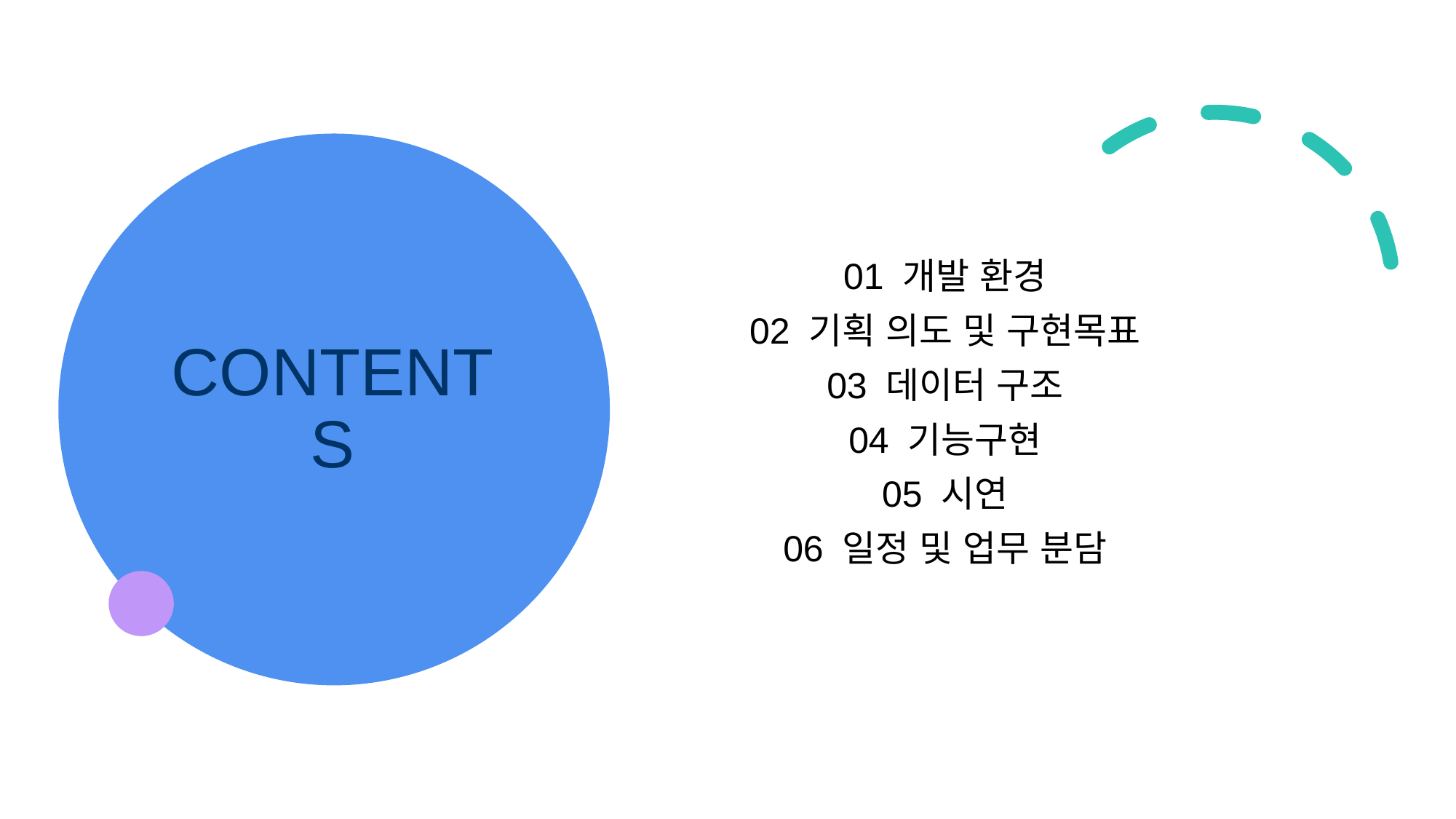

# CONTENTS
01 개발 환경
02 기획 의도 및 구현목표
03 데이터 구조
04 기능구현
05 시연
06 일정 및 업무 분담